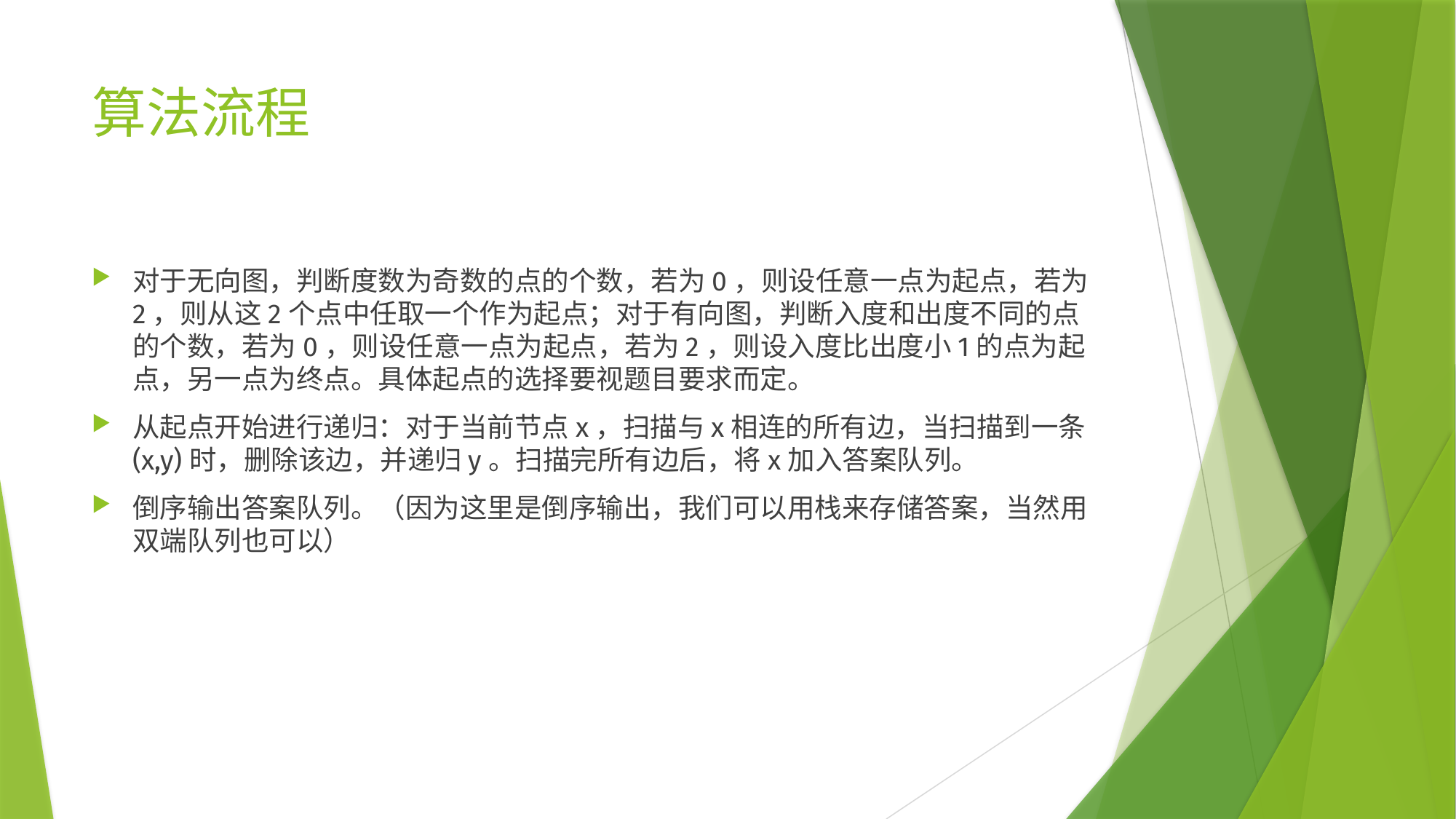

# 算法流程
对于无向图，判断度数为奇数的点的个数，若为0，则设任意一点为起点，若为2，则从这2个点中任取一个作为起点；对于有向图，判断入度和出度不同的点的个数，若为0，则设任意一点为起点，若为2，则设入度比出度小1的点为起点，另一点为终点。具体起点的选择要视题目要求而定。
从起点开始进行递归：对于当前节点x，扫描与x相连的所有边，当扫描到一条(x,y)时，删除该边，并递归y。扫描完所有边后，将x加入答案队列。
倒序输出答案队列。（因为这里是倒序输出，我们可以用栈来存储答案，当然用双端队列也可以）